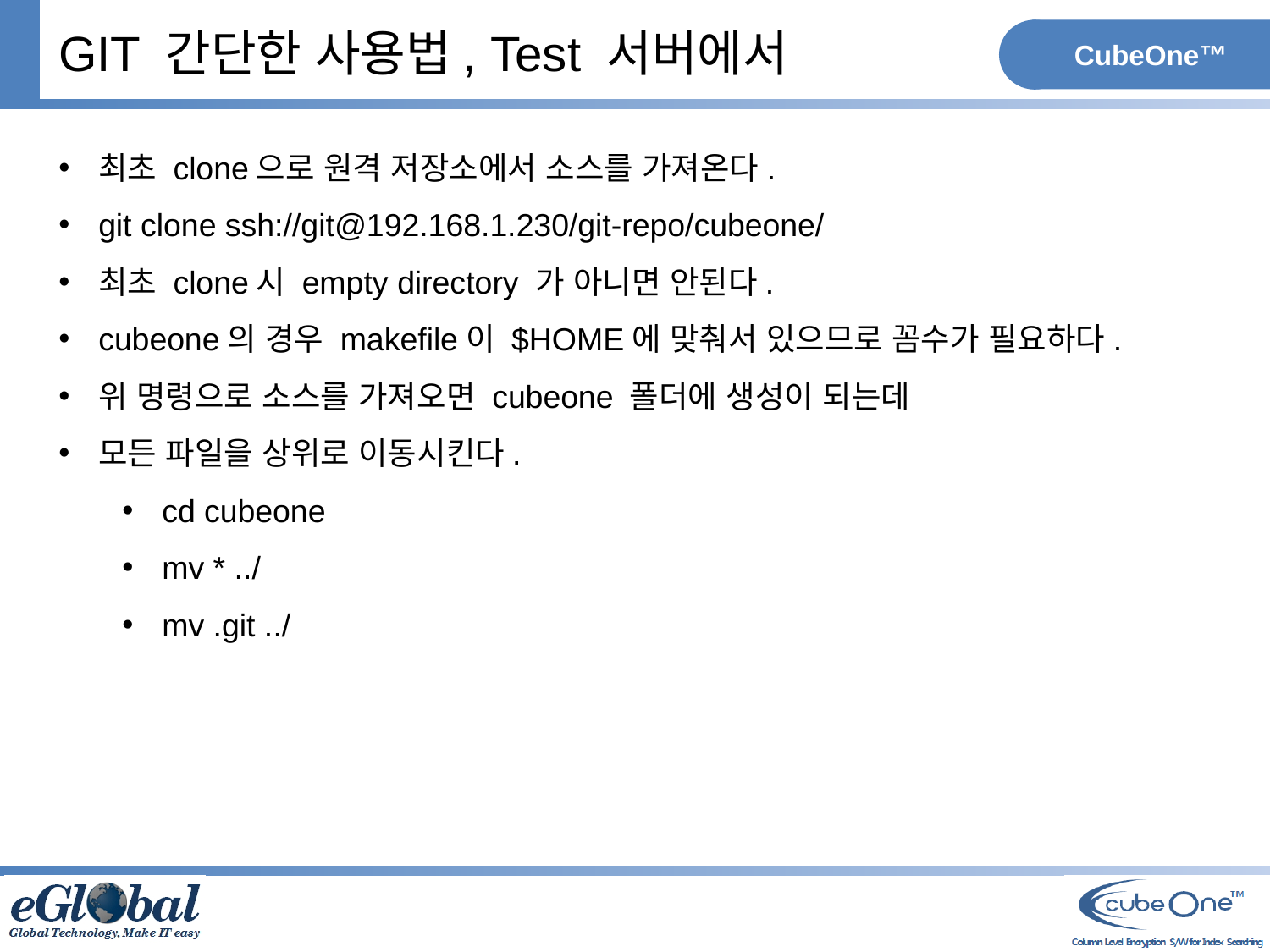

GIT 간단한 사용법, Test 서버에서

최초 clone으로 원격 저장소에서 소스를 가져온다.
git clone ssh://git@192.168.1.230/git-repo/cubeone/
최초 clone시 empty directory 가 아니면 안된다.
cubeone의 경우 makefile이 $HOME에 맞춰서 있으므로 꼼수가 필요하다.
위 명령으로 소스를 가져오면 cubeone 폴더에 생성이 되는데
모든 파일을 상위로 이동시킨다.
cd cubeone
mv * ../
mv .git ../